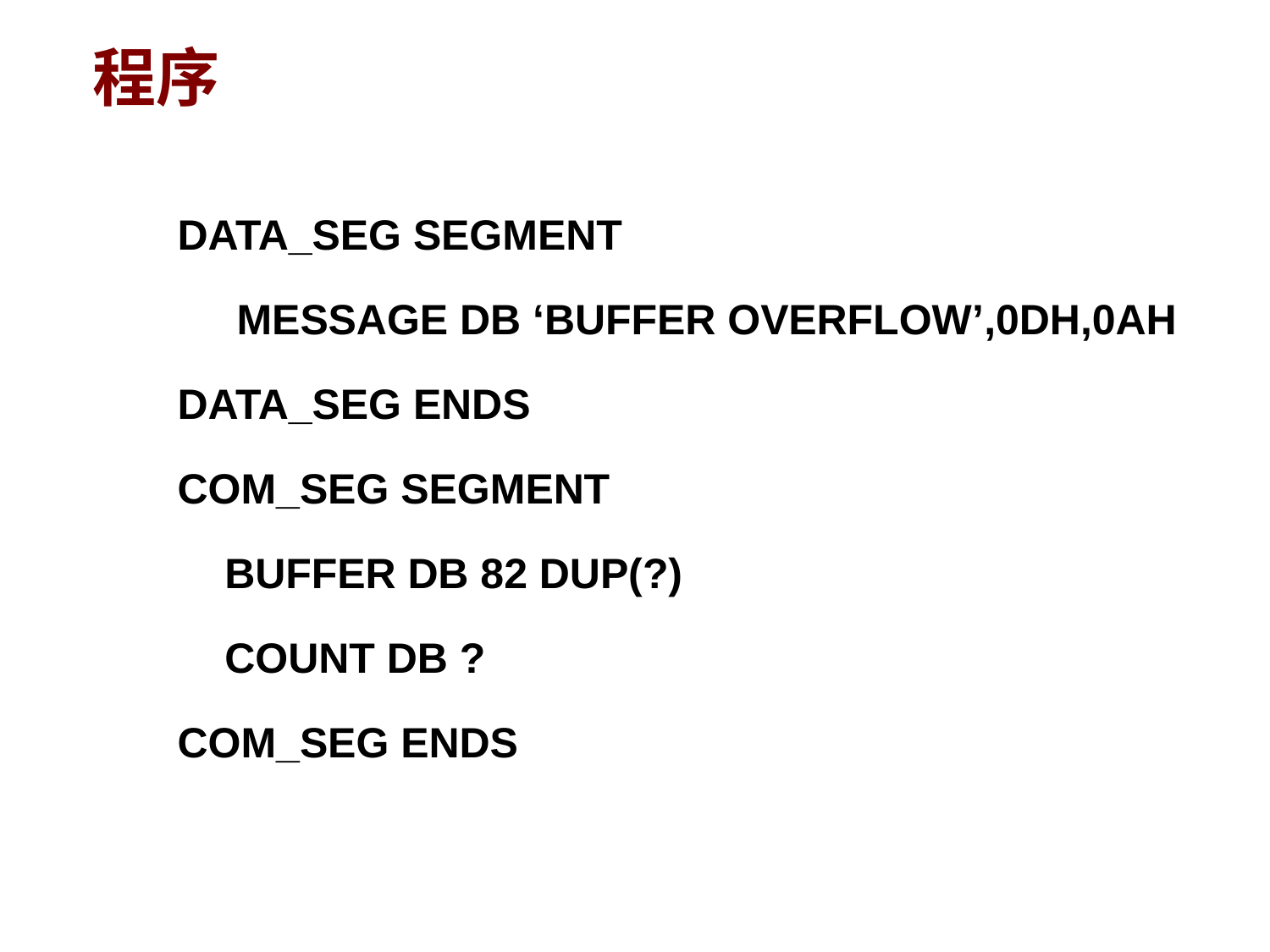

# 程序
DATA_SEG SEGMENT
     MESSAGE DB ‘BUFFER OVERFLOW’,0DH,0AH
DATA_SEG ENDS
COM_SEG SEGMENT
    BUFFER DB 82 DUP(?)
    COUNT DB ?
COM_SEG ENDS